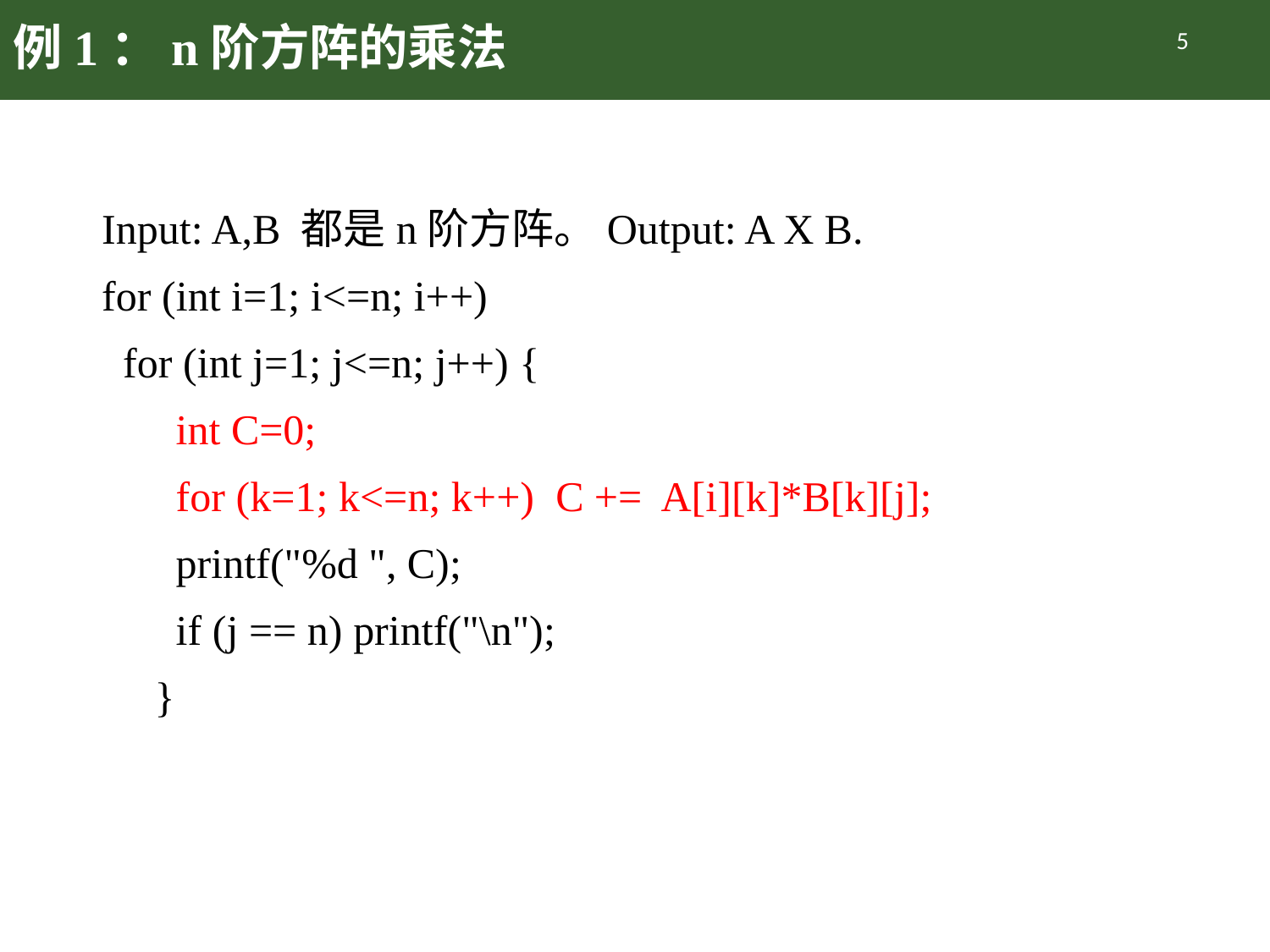

# 例1：n阶方阵的乘法
5
Input: A,B 都是n阶方阵。Output: A X B.
for (int i=1; i<=n; i++)
  for (int j=1; j<=n; j++) {
       int C=0;
       for (k=1; k<=n; k++)  C +=  A[i][k]*B[k][j];
       printf("%d ", C);
       if (j == n) printf("\n");
     }